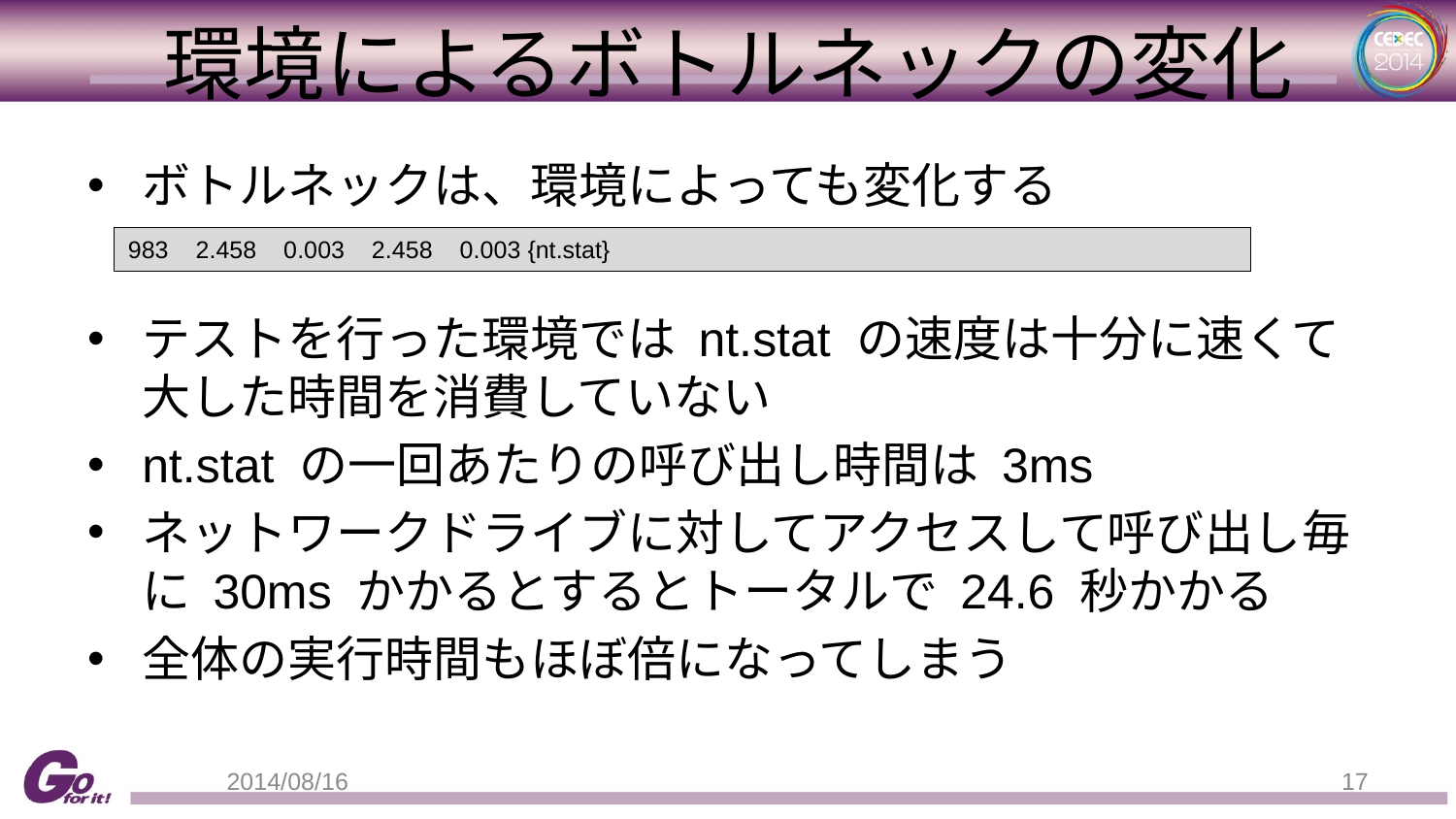

# 環境によるボトルネックの変化
ボトルネックは、環境によっても変化する
983    2.458    0.003    2.458    0.003 {nt.stat}
テストを行った環境では nt.stat の速度は十分に速くて大した時間を消費していない
nt.stat の一回あたりの呼び出し時間は 3ms
ネットワークドライブに対してアクセスして呼び出し毎に 30ms かかるとするとトータルで 24.6 秒かかる
全体の実行時間もほぼ倍になってしまう
2014/08/16
17